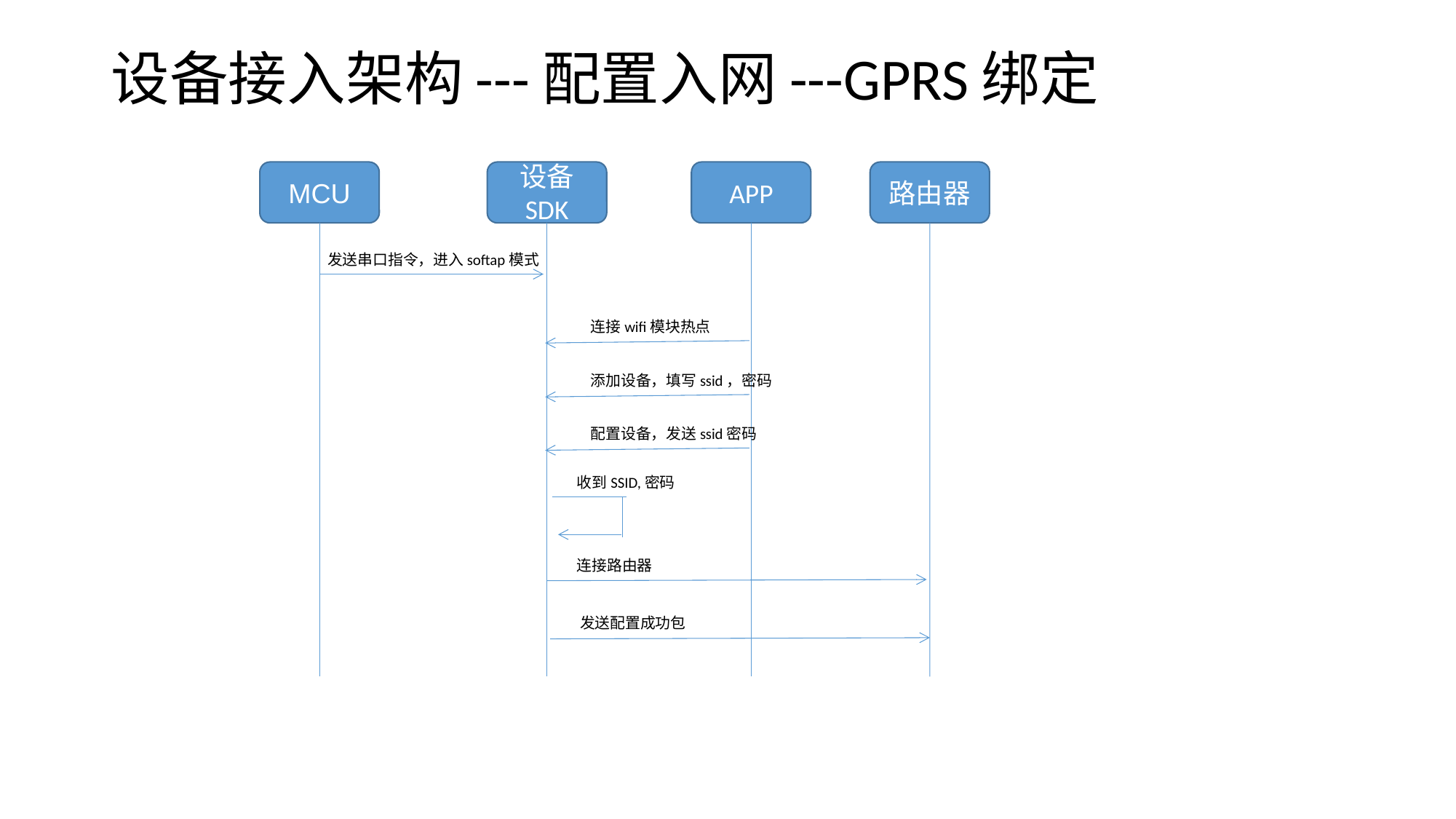

# 设备接入架构---配置入网---GPRS绑定
MCU
设备
SDK
APP
路由器
发送串口指令，进入softap模式
连接wifi模块热点
添加设备，填写ssid，密码
配置设备，发送ssid密码
收到SSID,密码
连接路由器
发送配置成功包